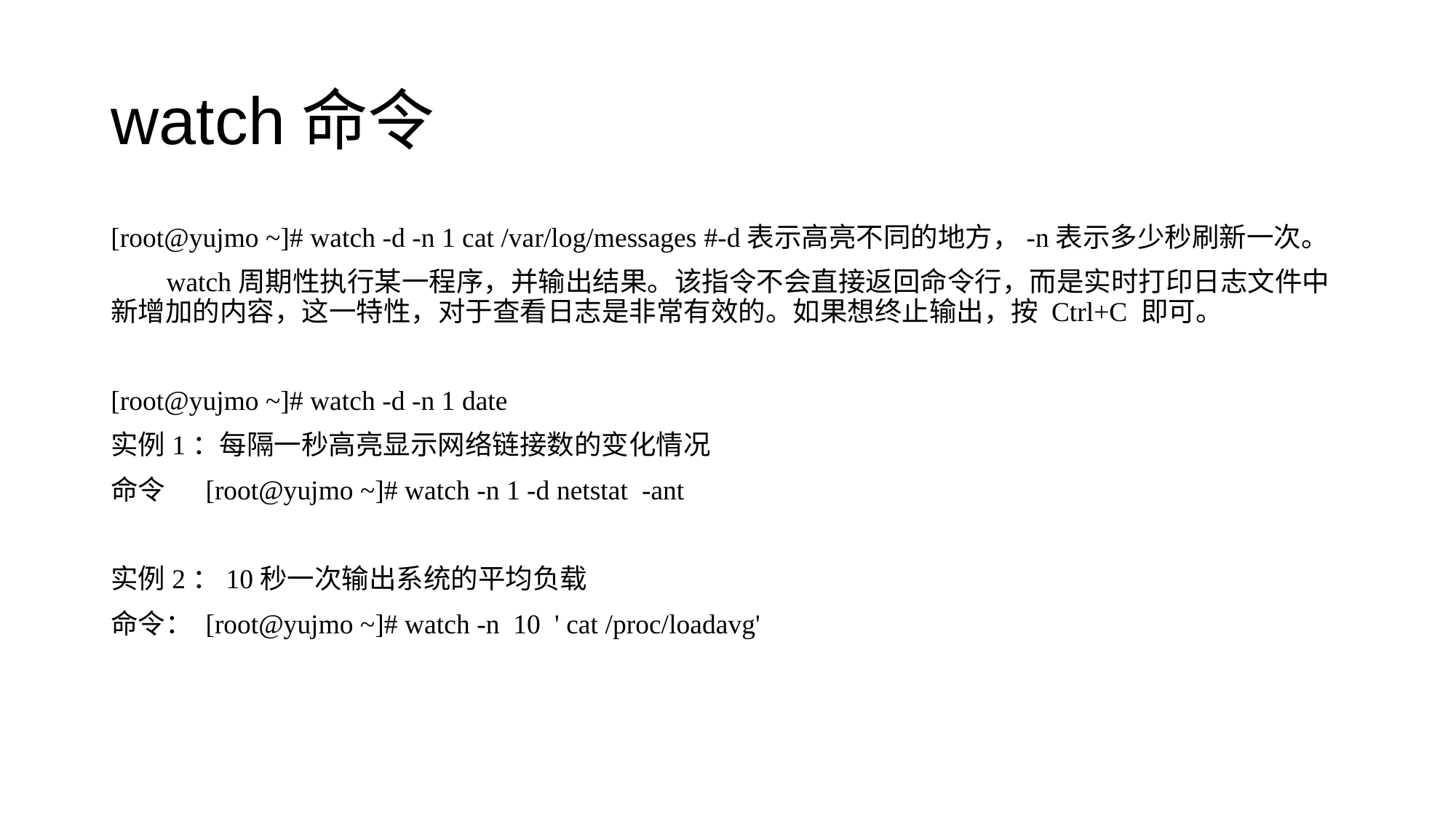

# watch命令
[root@yujmo ~]# watch -d -n 1 cat /var/log/messages #-d表示高亮不同的地方，-n表示多少秒刷新一次。
        watch周期性执行某一程序，并输出结果。该指令不会直接返回命令行，而是实时打印日志文件中新增加的内容，这一特性，对于查看日志是非常有效的。如果想终止输出，按 Ctrl+C 即可。

[root@yujmo ~]# watch -d -n 1 date
实例1：每隔一秒高亮显示网络链接数的变化情况
命令　 [root@yujmo ~]# watch -n 1 -d netstat  -ant

实例2：10秒一次输出系统的平均负载
命令： [root@yujmo ~]# watch -n  10  ' cat /proc/loadavg'